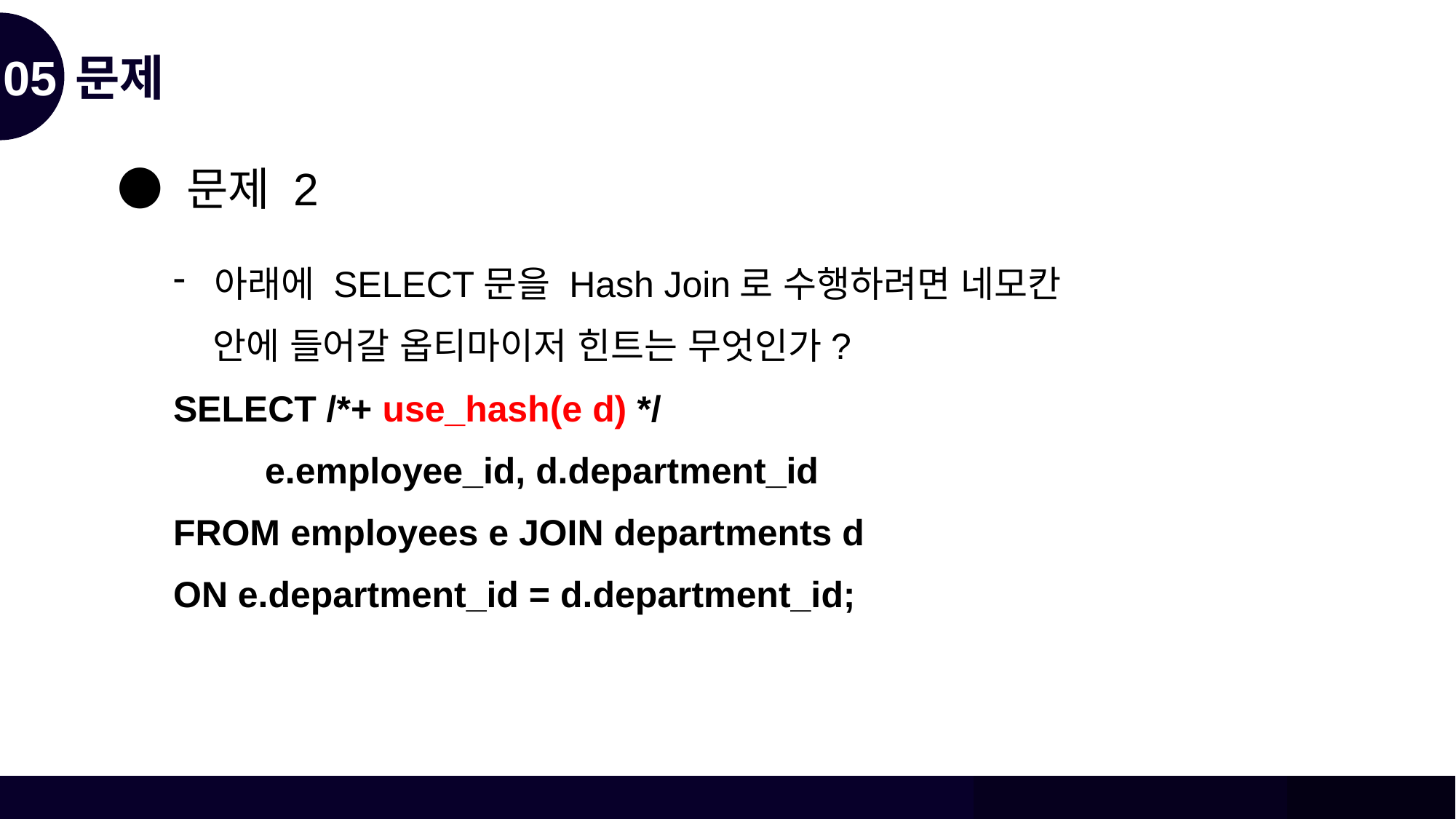

05
문제
● 문제 2
아래에 SELECT문을 Hash Join로 수행하려면 네모칸
   안에 들어갈 옵티마이저 힌트는 무엇인가?
SELECT /*+ use_hash(e d) */
         e.employee_id, d.department_id
FROM employees e JOIN departments d
ON e.department_id = d.department_id;